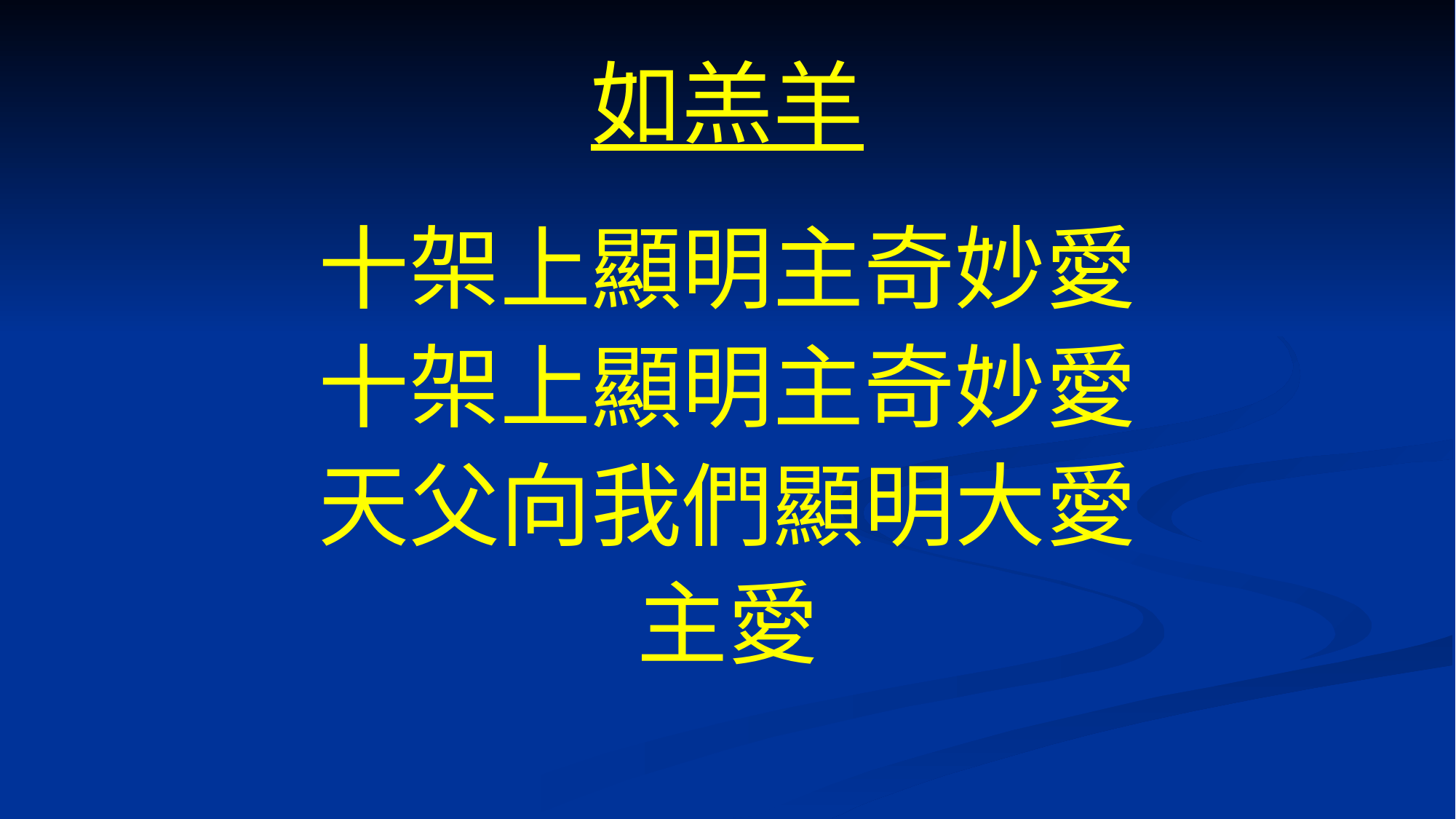

# 如羔羊
十架上顯明主奇妙愛
十架上顯明主奇妙愛
天父向我們顯明大愛
主愛